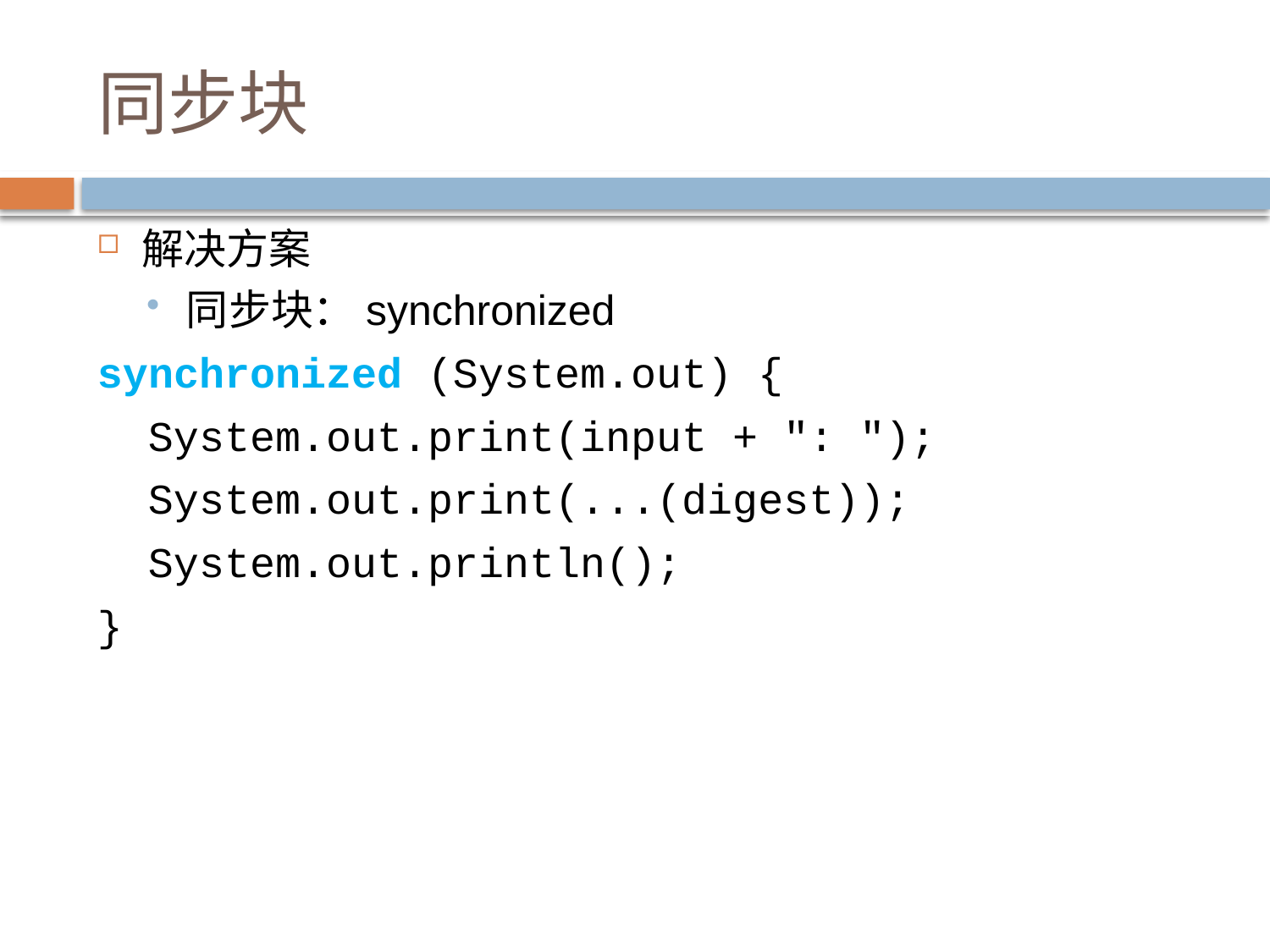

# 同步块
解决方案
同步块：synchronized
synchronized (System.out) {
  System.out.print(input + ": ");
  System.out.print(...(digest));
  System.out.println();
}